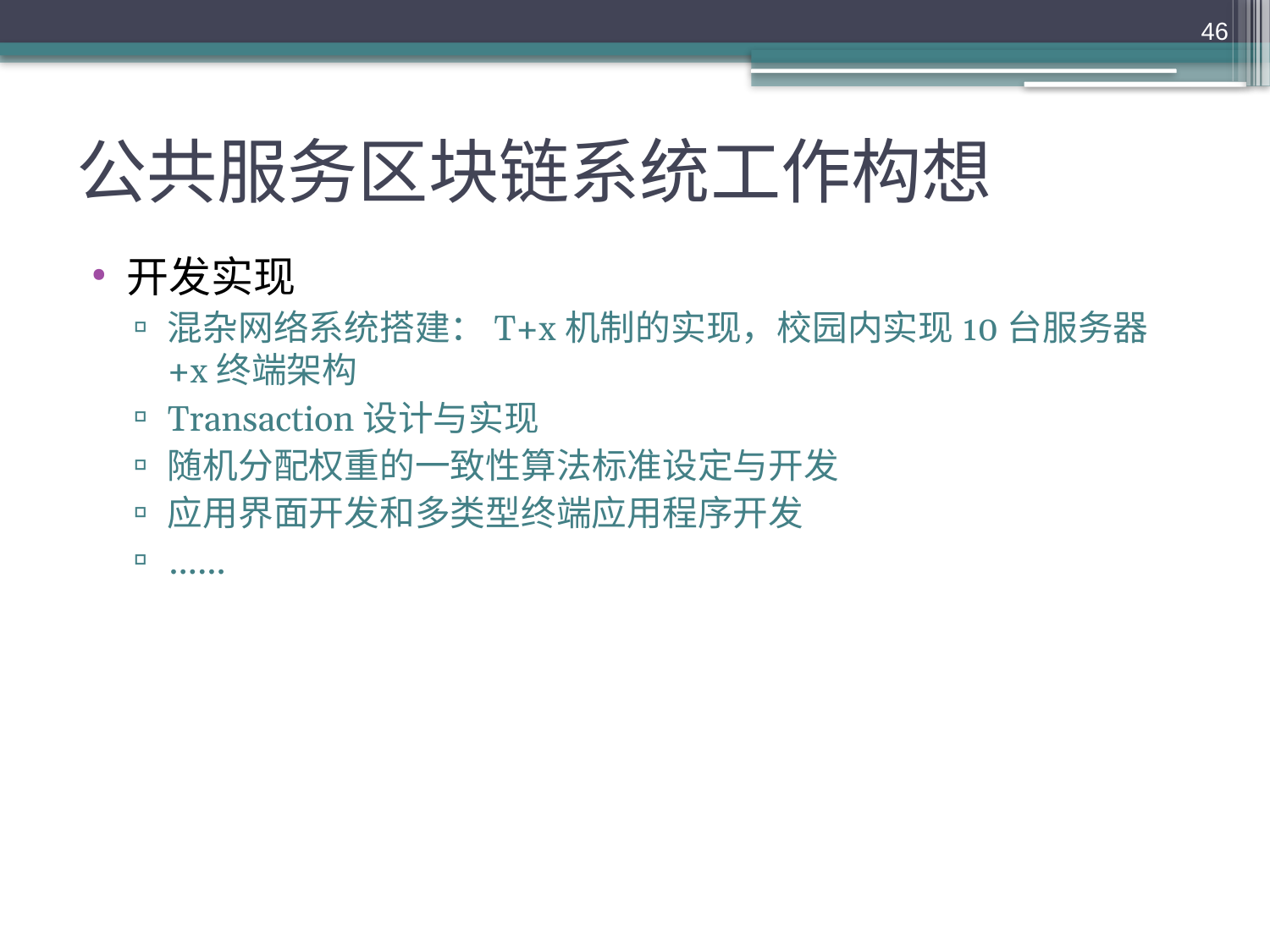

46

# 公共服务区块链系统工作构想
开发实现
混杂网络系统搭建：T+x机制的实现，校园内实现10台服务器+x终端架构
Transaction设计与实现
随机分配权重的一致性算法标准设定与开发
应用界面开发和多类型终端应用程序开发
……